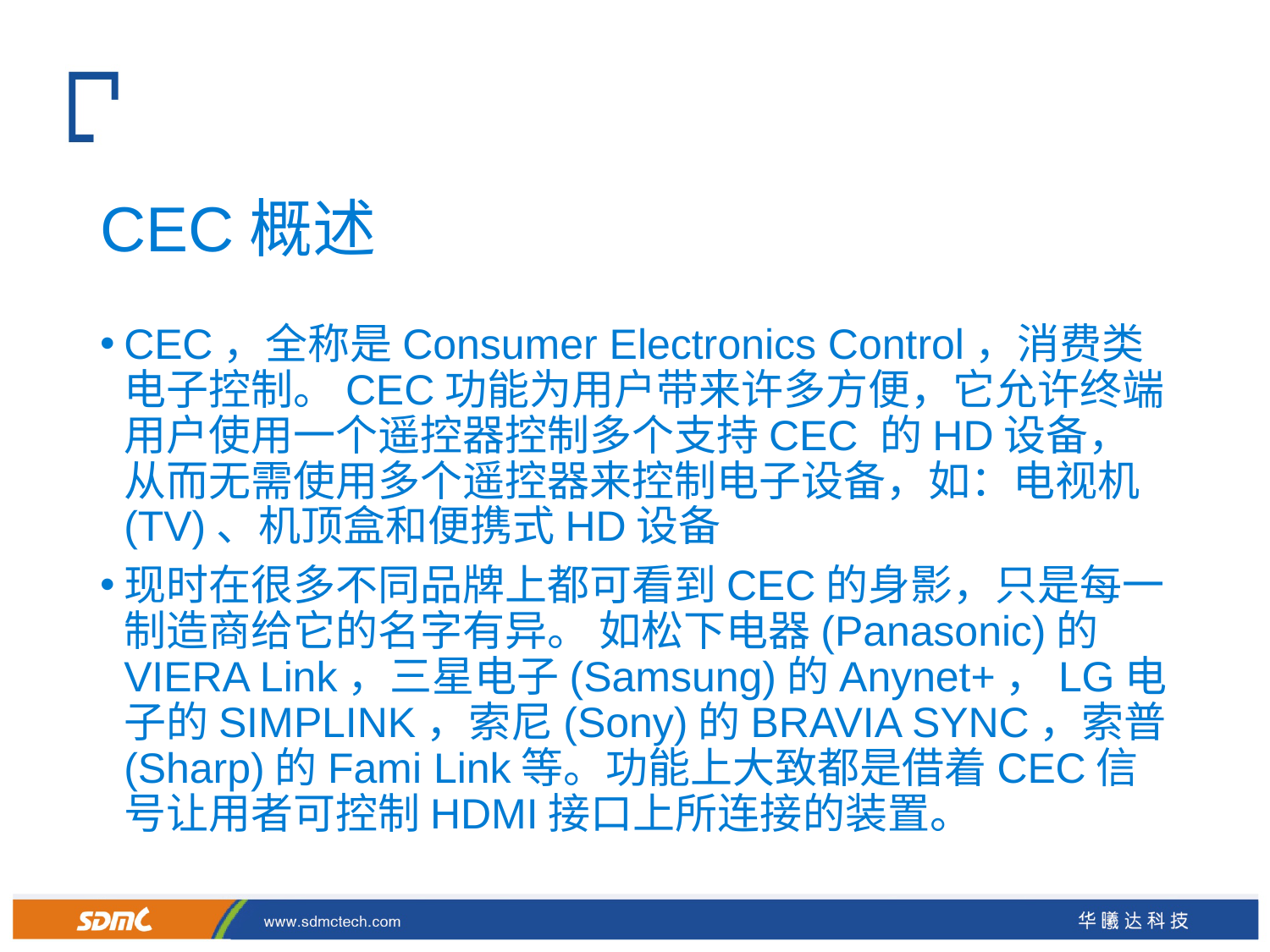

# CEC概述
CEC，全称是Consumer Electronics Control，消费类电子控制。CEC功能为用户带来许多方便，它允许终端用户使用一个遥控器控制多个支持CEC 的HD设备，从而无需使用多个遥控器来控制电子设备，如：电视机(TV)、机顶盒和便携式HD设备
现时在很多不同品牌上都可看到CEC的身影，只是每一制造商给它的名字有异。 如松下电器(Panasonic)的VIERA Link，三星电子(Samsung)的Anynet+，LG电子的SIMPLINK，索尼(Sony)的BRAVIA SYNC，索普(Sharp)的Fami Link等。功能上大致都是借着CEC信号让用者可控制HDMI接口上所连接的装置。